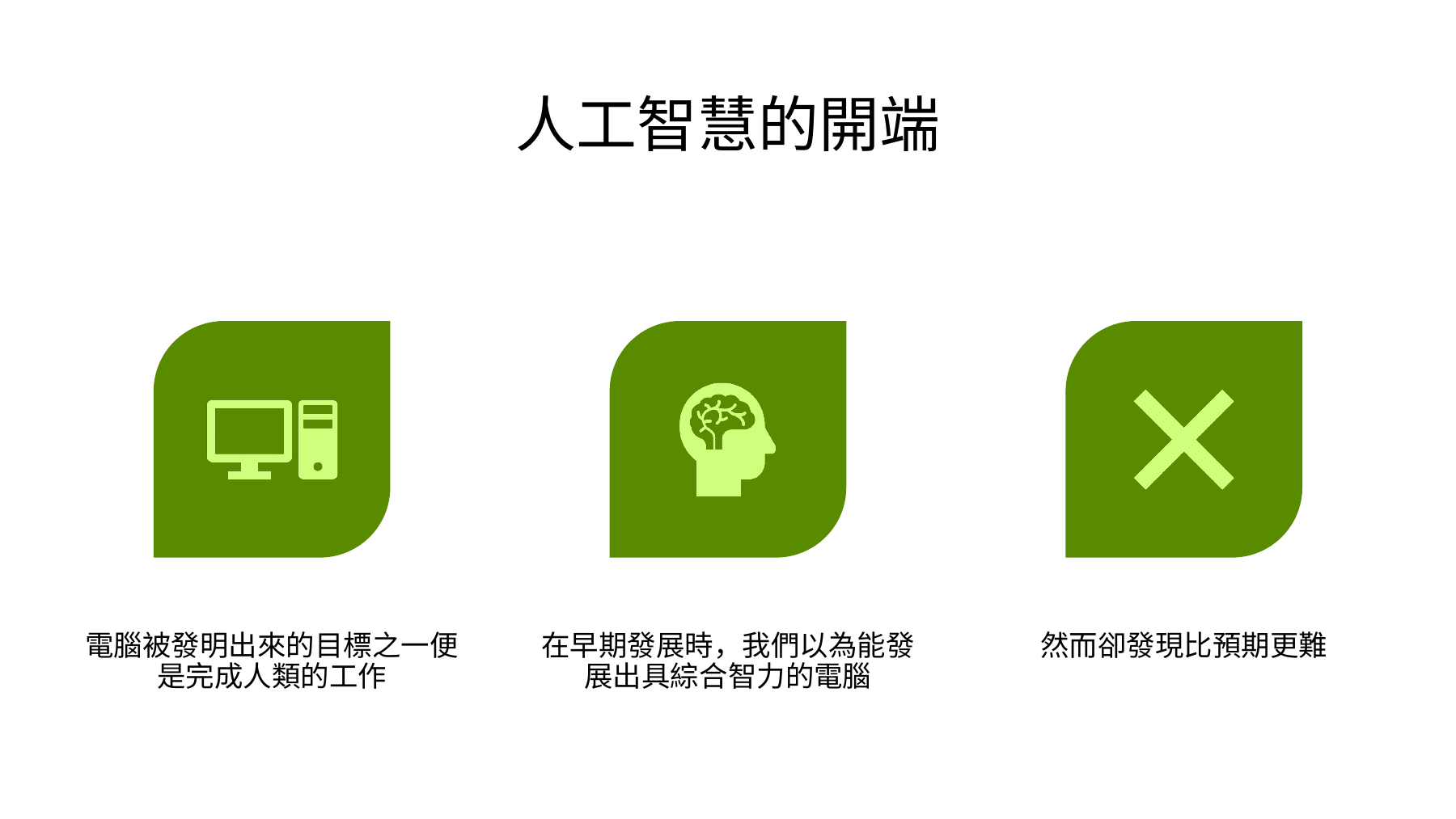

# 人工智慧的開端
電腦被發明出來的目標之一便是完成人類的工作
在早期發展時，我們以為能發展出具綜合智力的電腦
然而卻發現比預期更難